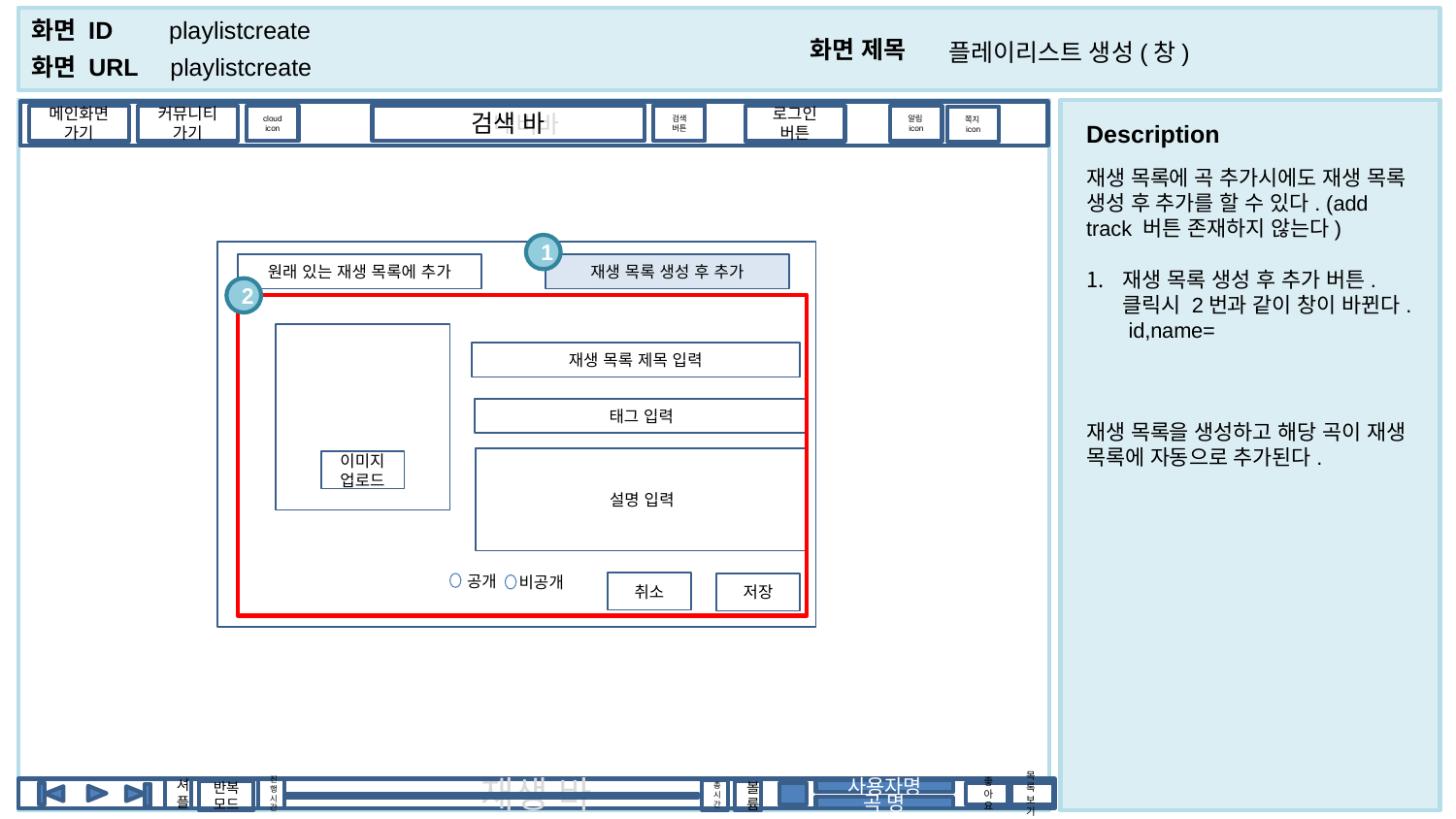

playlistcreate
플레이리스트 생성(창)
playlistcreate
      네비바
검색 바
검색
버튼
cloud
icon
메인화면
가기
커뮤니티가기
로그인
버튼
알림icon
쪽지icon
재생 목록에 곡 추가시에도 재생 목록 생성 후 추가를 할 수 있다. (add track 버튼 존재하지 않는다)

재생 목록 생성 후 추가 버튼. 클릭시 2번과 같이 창이 바뀐다.  id,name=

재생 목록을 생성하고 해당 곡이 재생 목록에 자동으로 추가된다.
1

원래 있는 재생 목록에 추가
재생 목록 생성 후 추가
2

재생 목록 제목 입력
태그 입력
설명 입력
이미지 업로드
공개
비공개
취소

저장

셔플
진행시간
재생 바
총시간
사용자명
볼륨
반복 모드

좋아요
목록
보기

곡 명